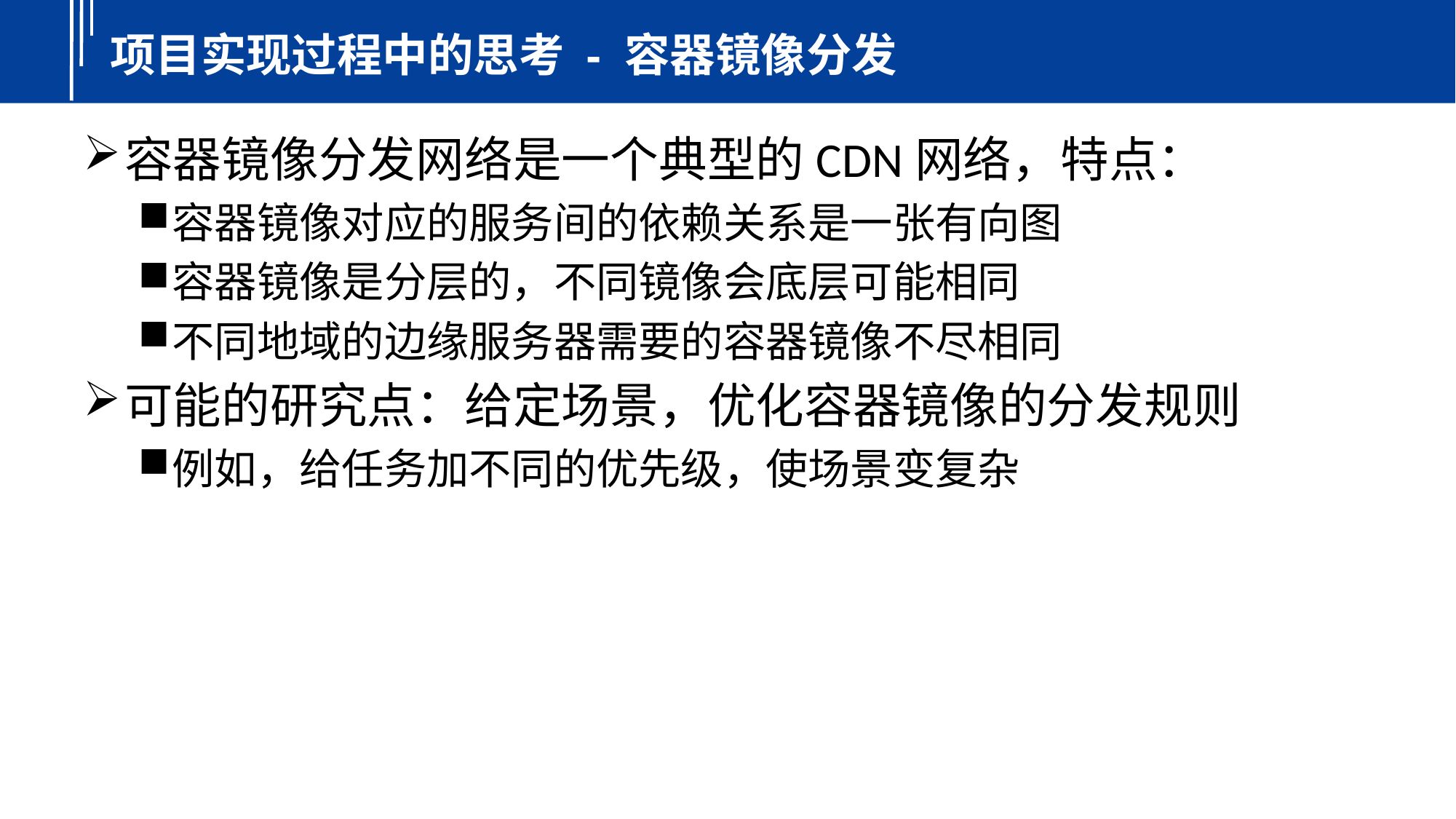

# 项目实现过程中的思考 - 容器镜像分发
容器镜像分发网络是一个典型的CDN网络，特点：
容器镜像对应的服务间的依赖关系是一张有向图
容器镜像是分层的，不同镜像会底层可能相同
不同地域的边缘服务器需要的容器镜像不尽相同
可能的研究点：给定场景，优化容器镜像的分发规则
例如，给任务加不同的优先级，使场景变复杂